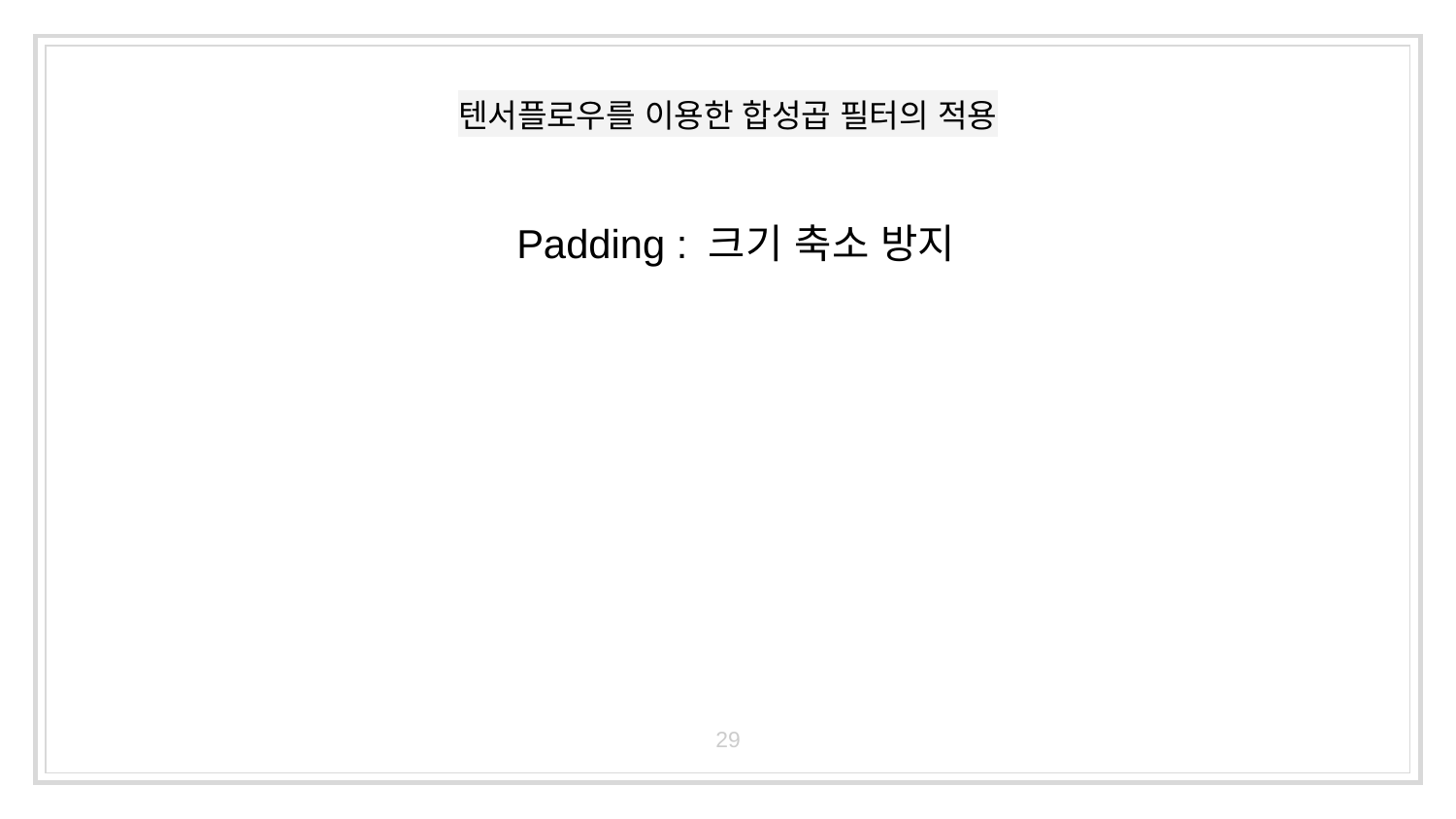

# 텐서플로우를 이용한 합성곱 필터의 적용
Padding : 크기 축소 방지

29